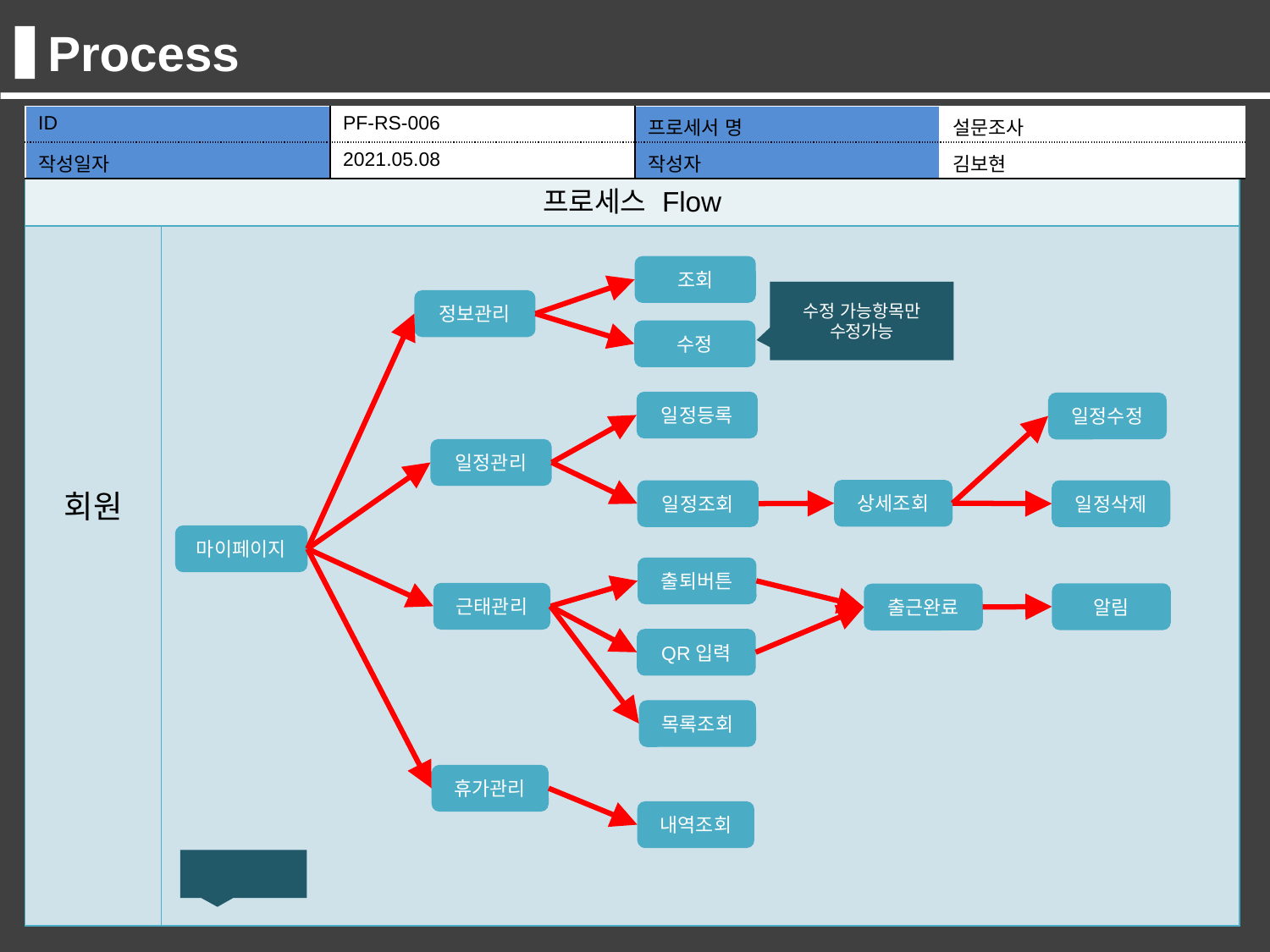

Process

| ID | PF-RS-006 | 프로세서 명 | 설문조사 |
| --- | --- | --- | --- |
| 작성일자 | 2021.05.08 | 작성자 | 김보현 |
| 프로세스 Flow |  |
| --- | --- |
| 회원 |  |
조회
수정 가능항목만 수정가능
정보관리
수정
일정등록
일정수정
일정관리
상세조회
일정조회
일정삭제
마이페이지
출퇴버튼
근태관리
알림
출근완료
QR입력
목록조회
휴가관리
내역조회